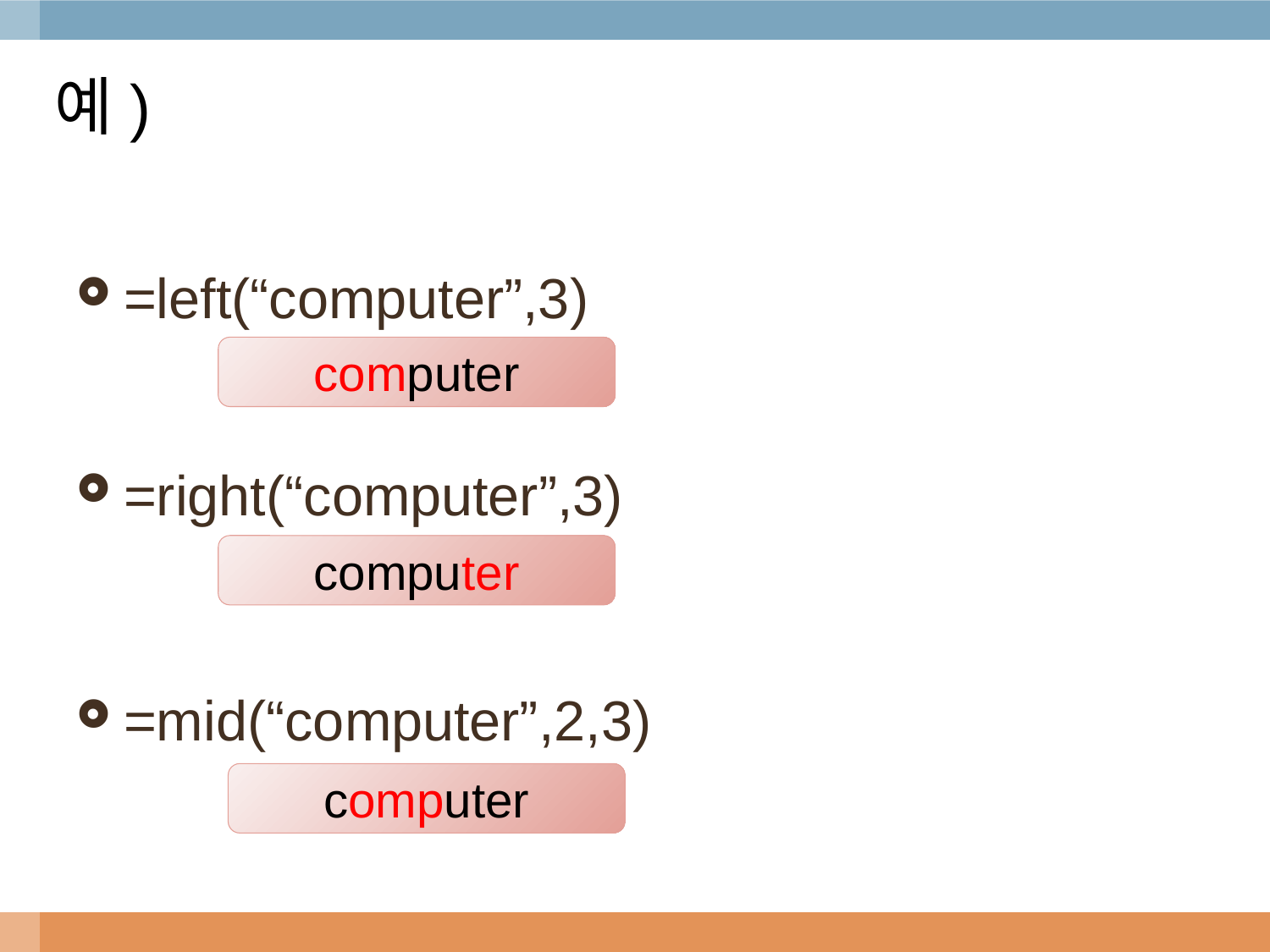

# 예)
=left(“computer”,3)

=right(“computer”,3)

=mid(“computer”,2,3)

computer
computer
computer